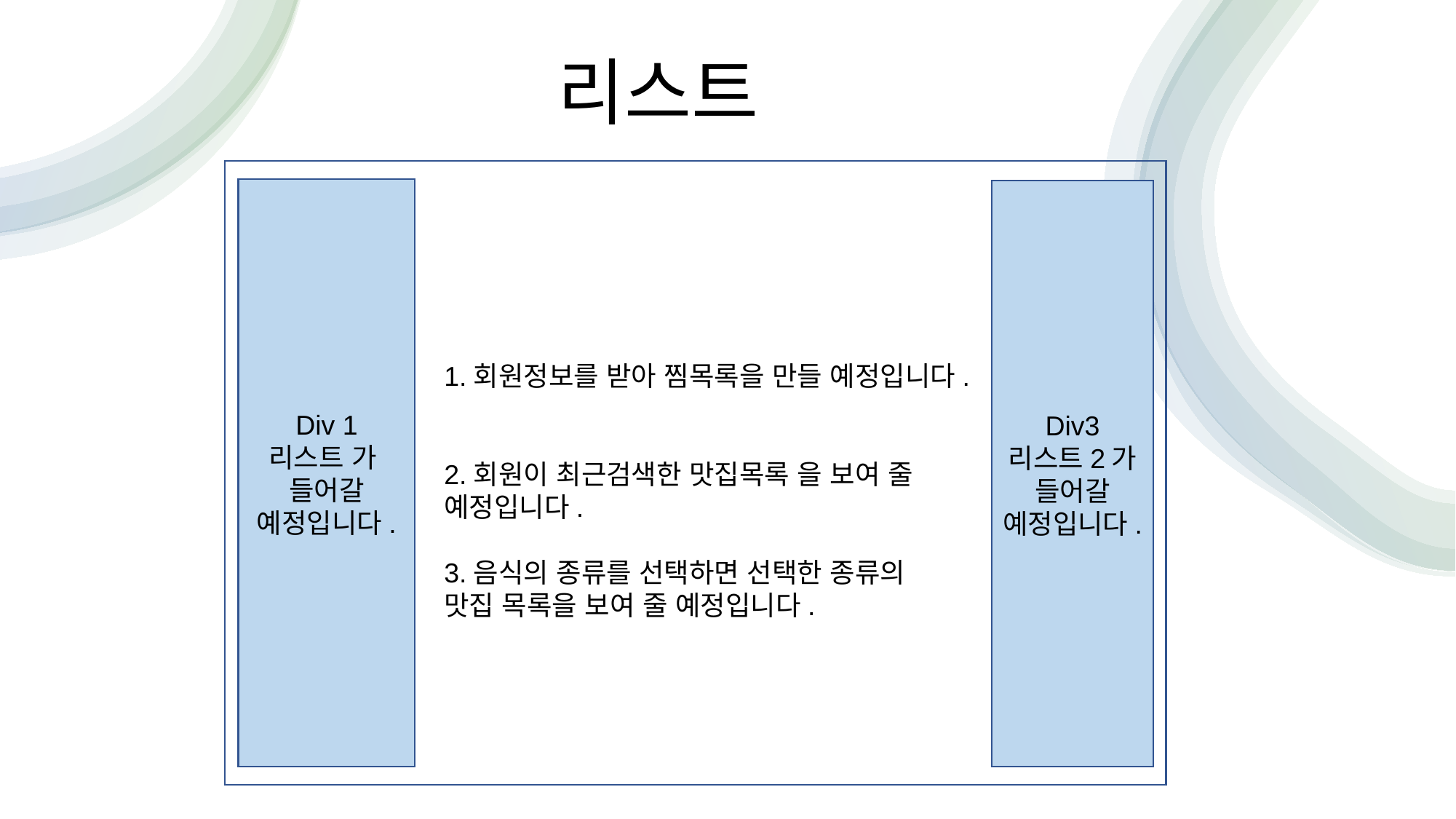

리스트

Div 1
리스트 가
들어갈 예정입니다.
Div3
리스트2가
들어갈 예정입니다.
1.회원정보를 받아 찜목록을 만들 예정입니다.
2.회원이 최근검색한 맛집목록 을 보여 줄
예정입니다.
3.음식의 종류를 선택하면 선택한 종류의
맛집 목록을 보여 줄 예정입니다.